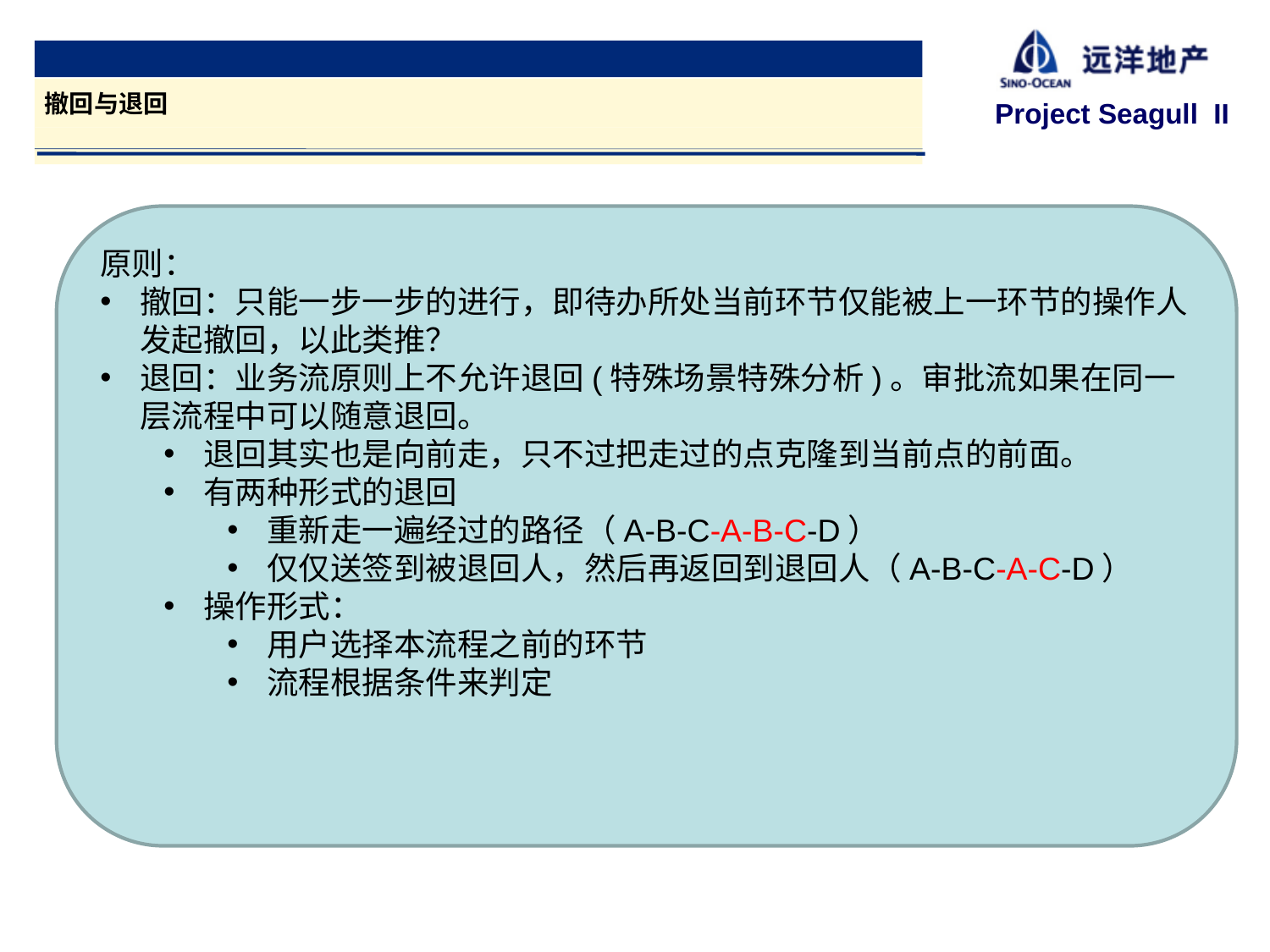

撤回与退回

原则：
撤回：只能一步一步的进行，即待办所处当前环节仅能被上一环节的操作人发起撤回，以此类推？
退回：业务流原则上不允许退回(特殊场景特殊分析)。审批流如果在同一层流程中可以随意退回。
退回其实也是向前走，只不过把走过的点克隆到当前点的前面。
有两种形式的退回
重新走一遍经过的路径（A-B-C-A-B-C-D）
仅仅送签到被退回人，然后再返回到退回人（A-B-C-A-C-D）
操作形式：
用户选择本流程之前的环节
流程根据条件来判定